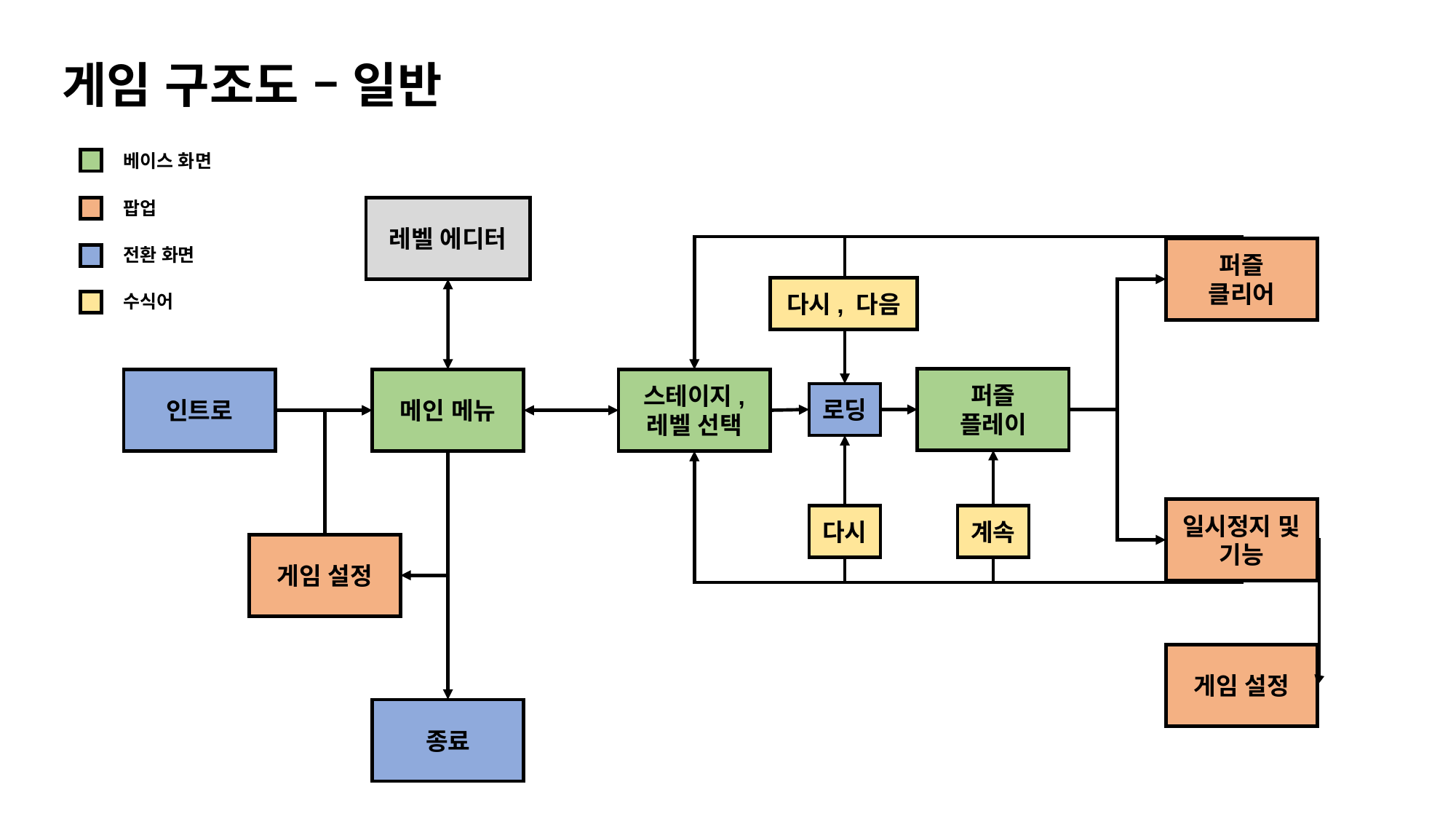

게임 구조도 – 일반
베이스 화면

팝업

레벨 에디터
전환 화면
퍼즐
클리어

다시, 다음
수식어

퍼즐
플레이
인트로
메인 메뉴
스테이지,
레벨 선택
로딩
일시정지 및 기능
다시
계속
게임 설정
게임 설정
종료